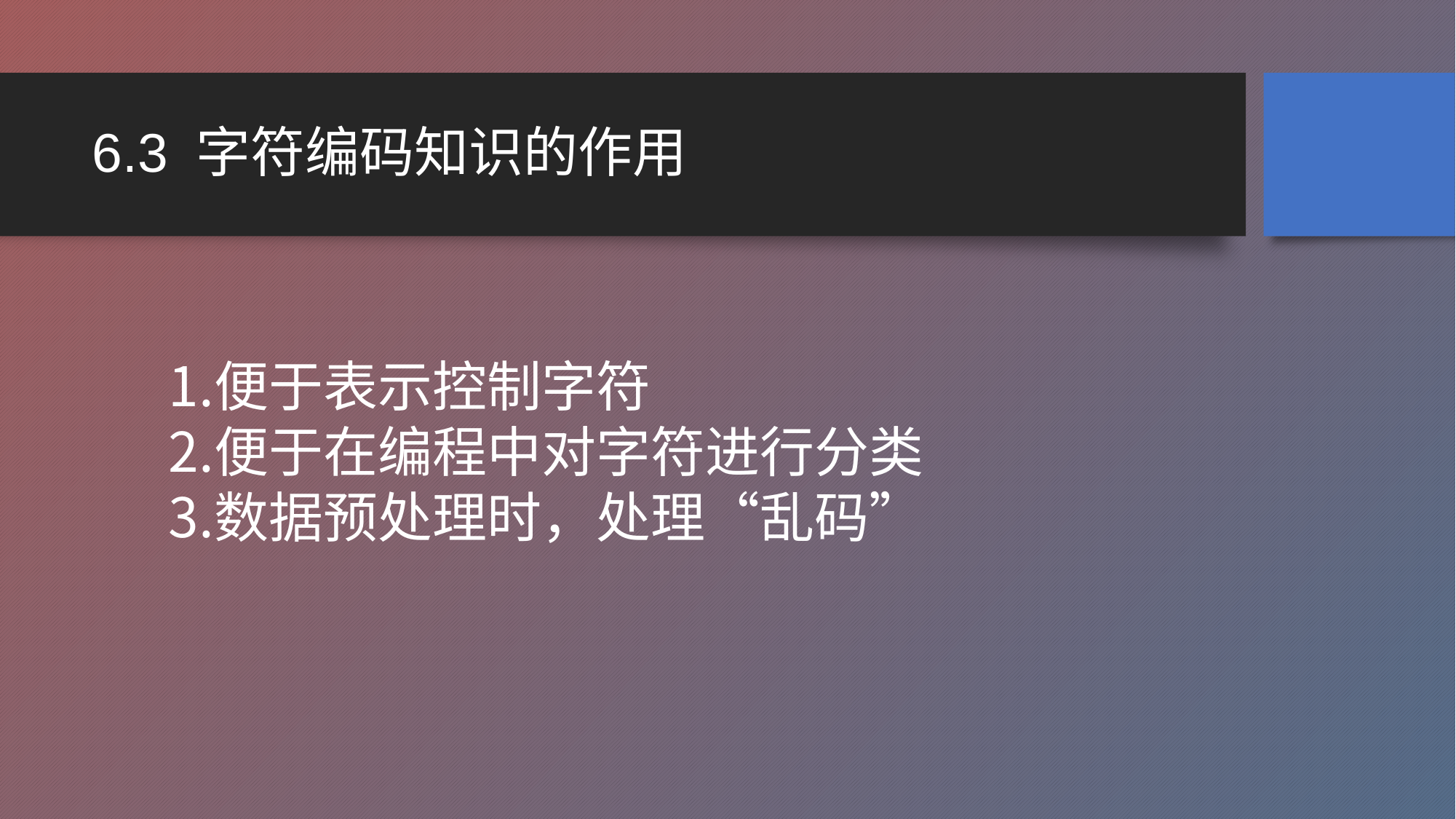

# 6.3 字符编码知识的作用

便于表示控制字符
便于在编程中对字符进行分类
数据预处理时，处理“乱码”